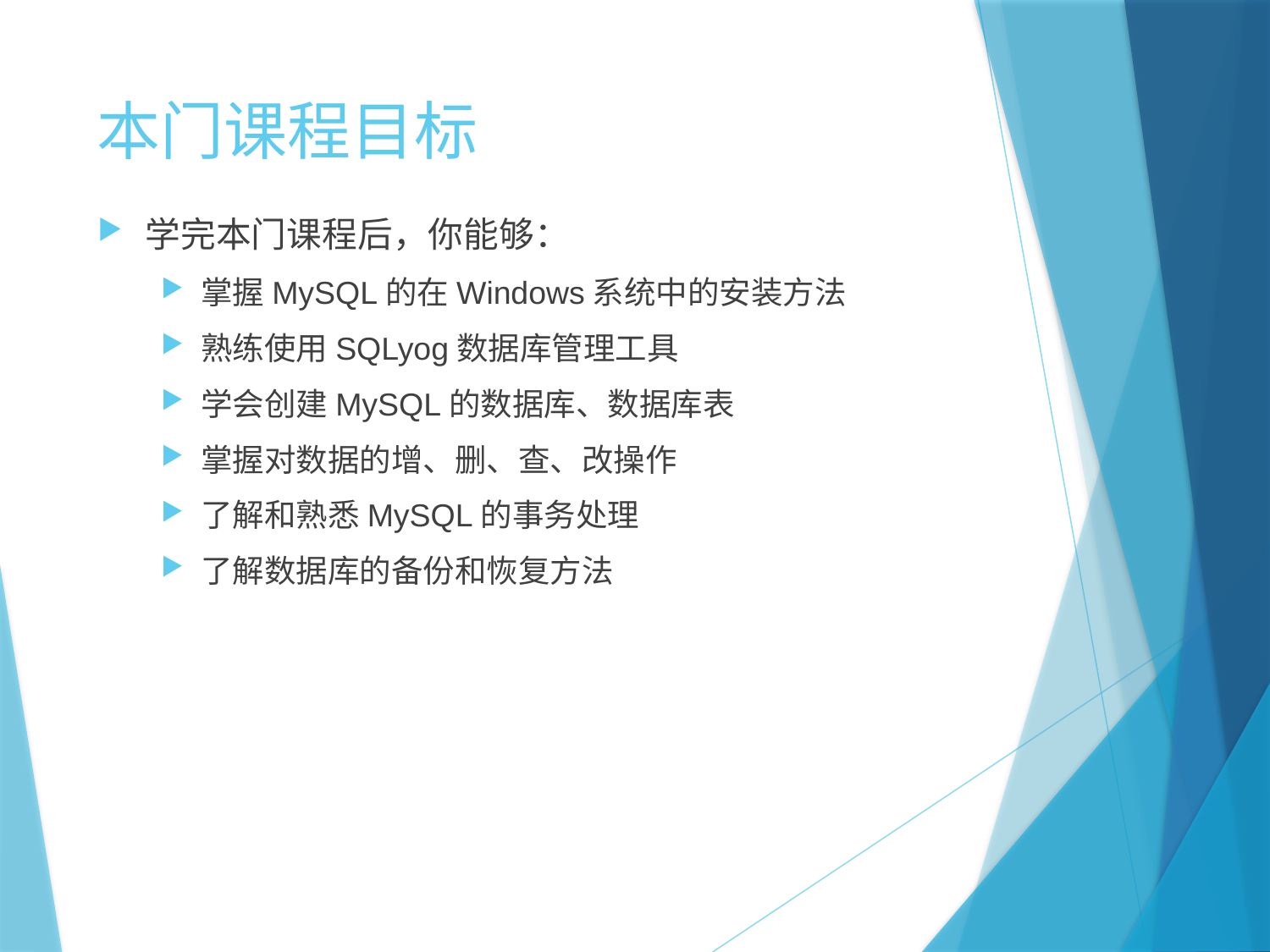

# 本门课程目标
学完本门课程后，你能够：
掌握MySQL的在Windows系统中的安装方法
熟练使用SQLyog数据库管理工具
学会创建MySQL的数据库、数据库表
掌握对数据的增、删、查、改操作
了解和熟悉MySQL的事务处理
了解数据库的备份和恢复方法